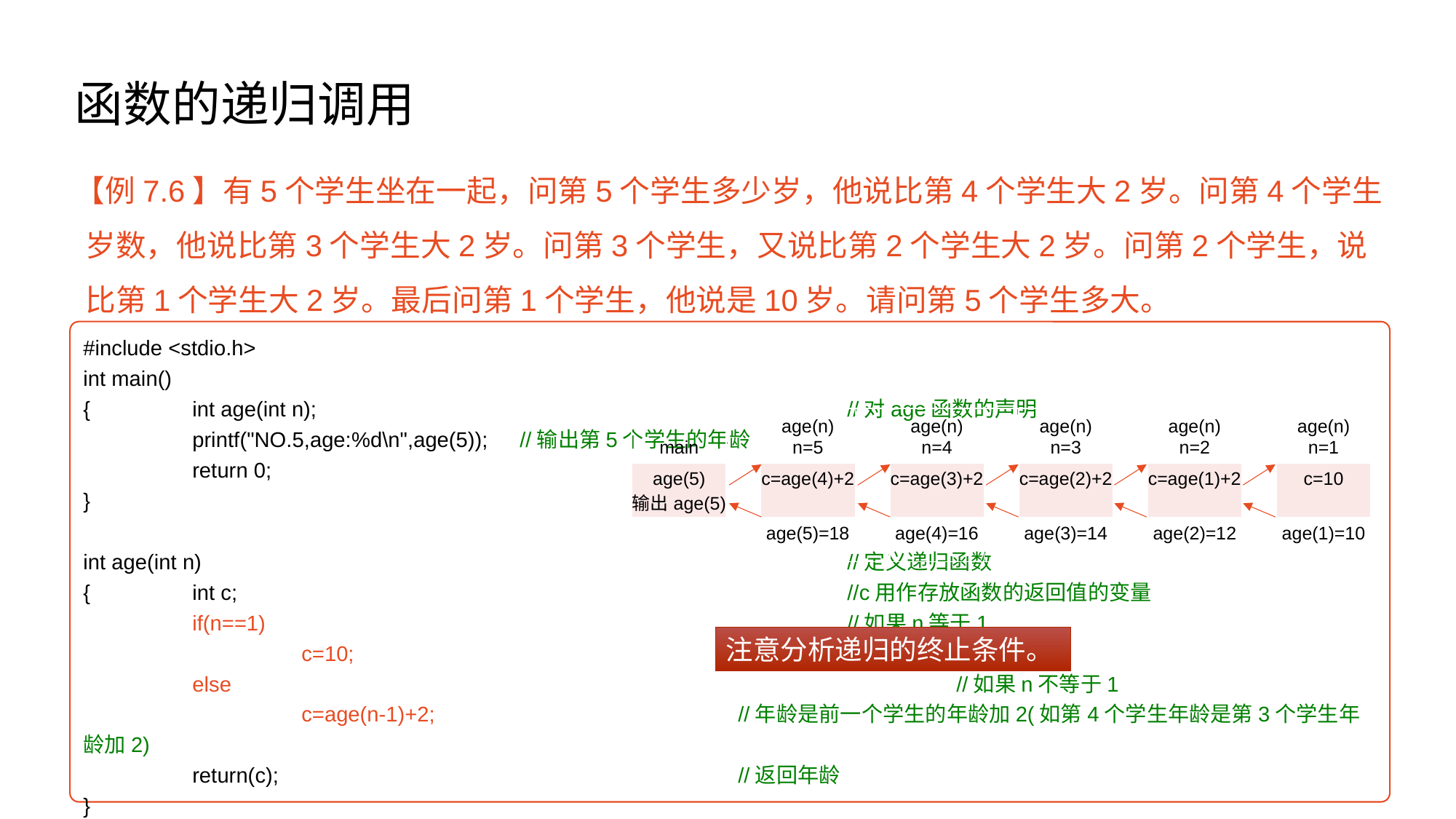

# 函数的递归调用
【例7.6】有5个学生坐在一起，问第5个学生多少岁，他说比第4个学生大2岁。问第4个学生岁数，他说比第3个学生大2岁。问第3个学生，又说比第2个学生大2岁。问第2个学生，说比第1个学生大2岁。最后问第1个学生，他说是10岁。请问第5个学生多大。

#include <stdio.h>
int main()
{	int age(int n);					//对age函数的声明
	printf("NO.5,age:%d\n",age(5)); 	//输出第5个学生的年龄
	return 0;
}

int age(int n) 						//定义递归函数
{	int c; 						//c用作存放函数的返回值的变量
	if(n==1) 						//如果n等于1
		c=10;					//年龄为10
	else 							//如果n不等于1
		c=age(n-1)+2;			//年龄是前一个学生的年龄加2(如第4个学生年龄是第3个学生年龄加2)
	return(c); 					//返回年龄
}
| main |  | age(n) n=5 |  | age(n) n=4 |  | age(n) n=3 |  | age(n) n=2 |  | age(n) n=1 |
| --- | --- | --- | --- | --- | --- | --- | --- | --- | --- | --- |
| age(5) 输出age(5) |  | c=age(4)+2 |  | c=age(3)+2 |  | c=age(2)+2 |  | c=age(1)+2 |  | c=10 |
|  |  | age(5)=18 |  | age(4)=16 |  | age(3)=14 |  | age(2)=12 |  | age(1)=10 |
注意分析递归的终止条件。
24